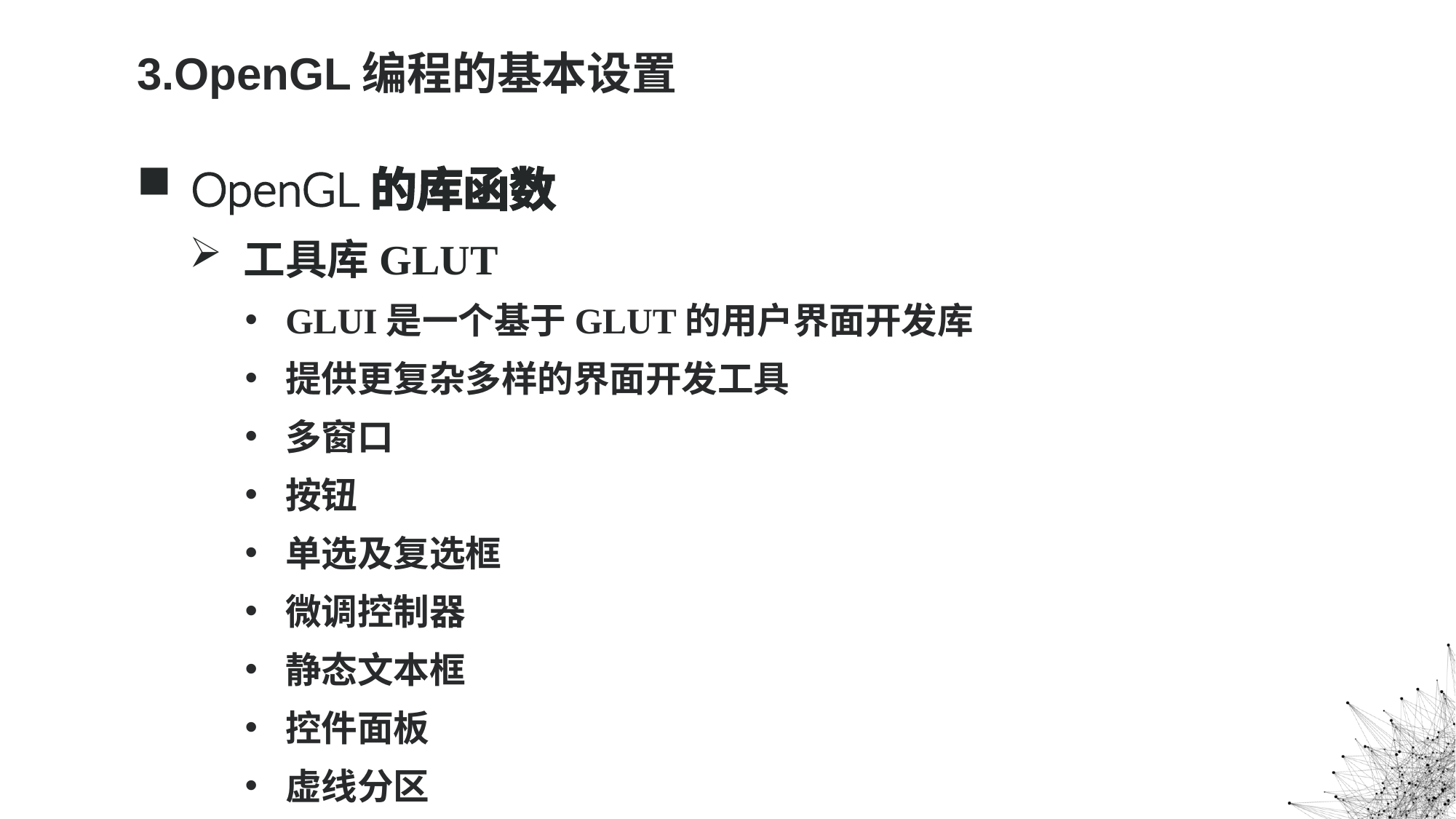

3.OpenGL编程的基本设置
OpenGL的库函数
工具库GLUT
GLUI是一个基于GLUT的用户界面开发库
提供更复杂多样的界面开发工具
多窗口
按钮
单选及复选框
微调控制器
静态文本框
控件面板
虚线分区